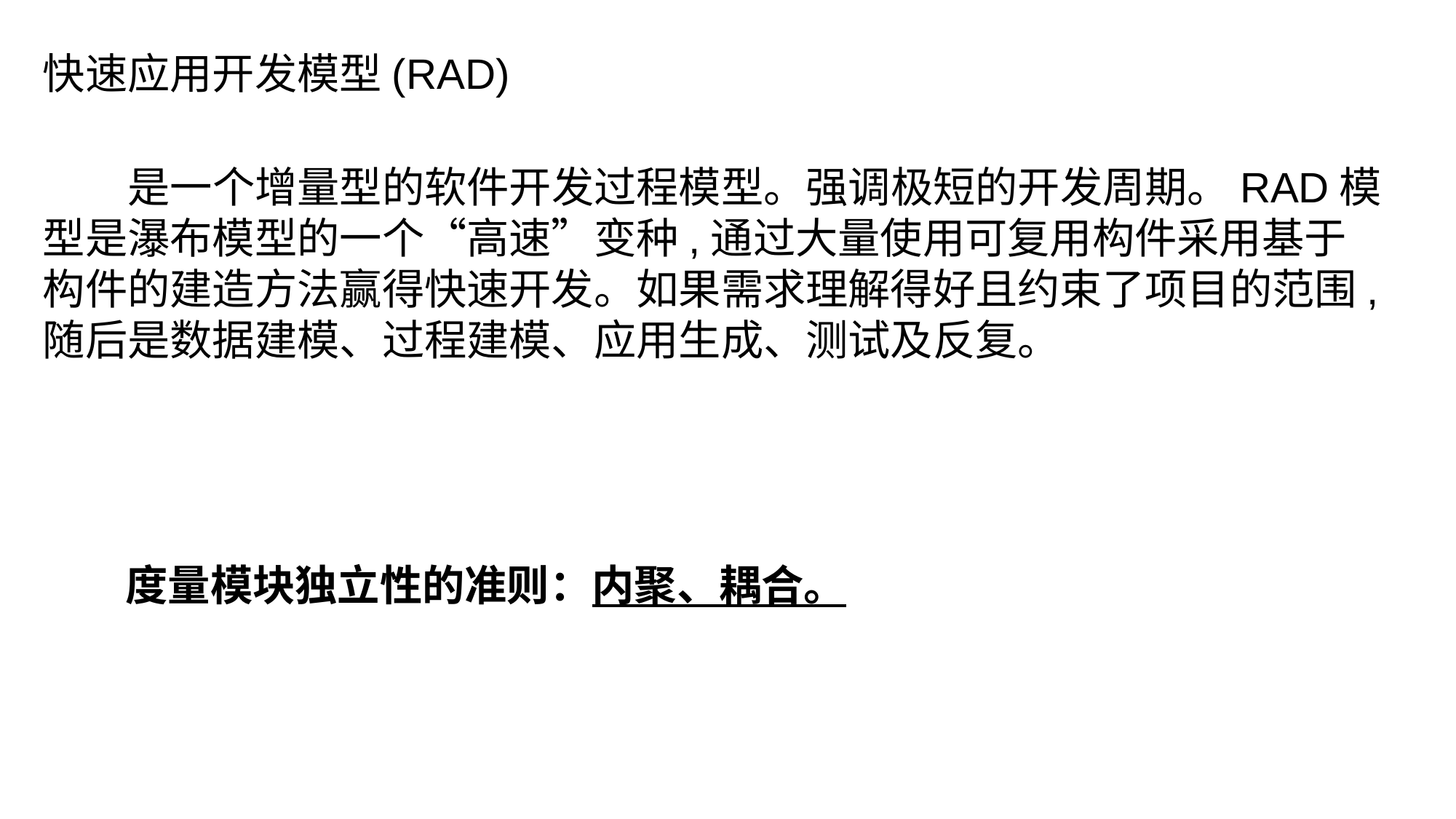

快速应用开发模型(RAD)
是一个增量型的软件开发过程模型。强调极短的开发周期。RAD模型是瀑布模型的一个“高速”变种,通过大量使用可复用构件采用基于构件的建造方法赢得快速开发。如果需求理解得好且约束了项目的范围,随后是数据建模、过程建模、应用生成、测试及反复。
度量模块独立性的准则：内聚、耦合。